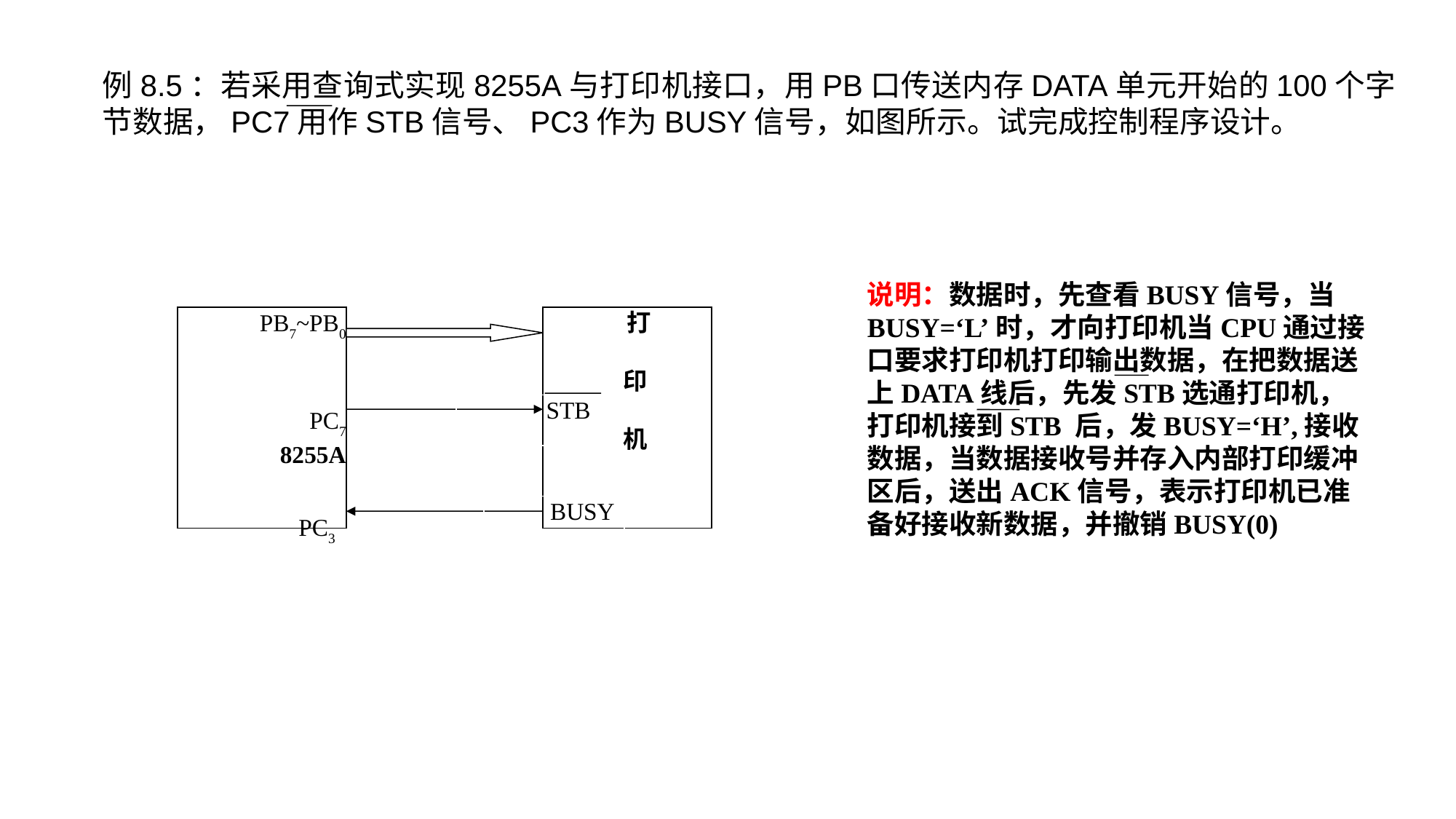

例8.5：若采用查询式实现8255A与打印机接口，用PB口传送内存DATA单元开始的100个字节数据，PC7用作STB信号、PC3作为BUSY信号，如图所示。试完成控制程序设计。

说明：数据时，先查看BUSY信号，当BUSY=‘L’时，才向打印机当CPU通过接口要求打印机打印输出数据，在把数据送上DATA线后，先发STB选通打印机，打印机接到STB 后，发BUSY=‘H’,接收数据，当数据接收号并存入内部打印缓冲区后，送出ACK信号，表示打印机已准备好接收新数据，并撤销BUSY(0)

PB7~PB0

PC7
8255A

               PC3

 打

印

机

               STB

           BUSY